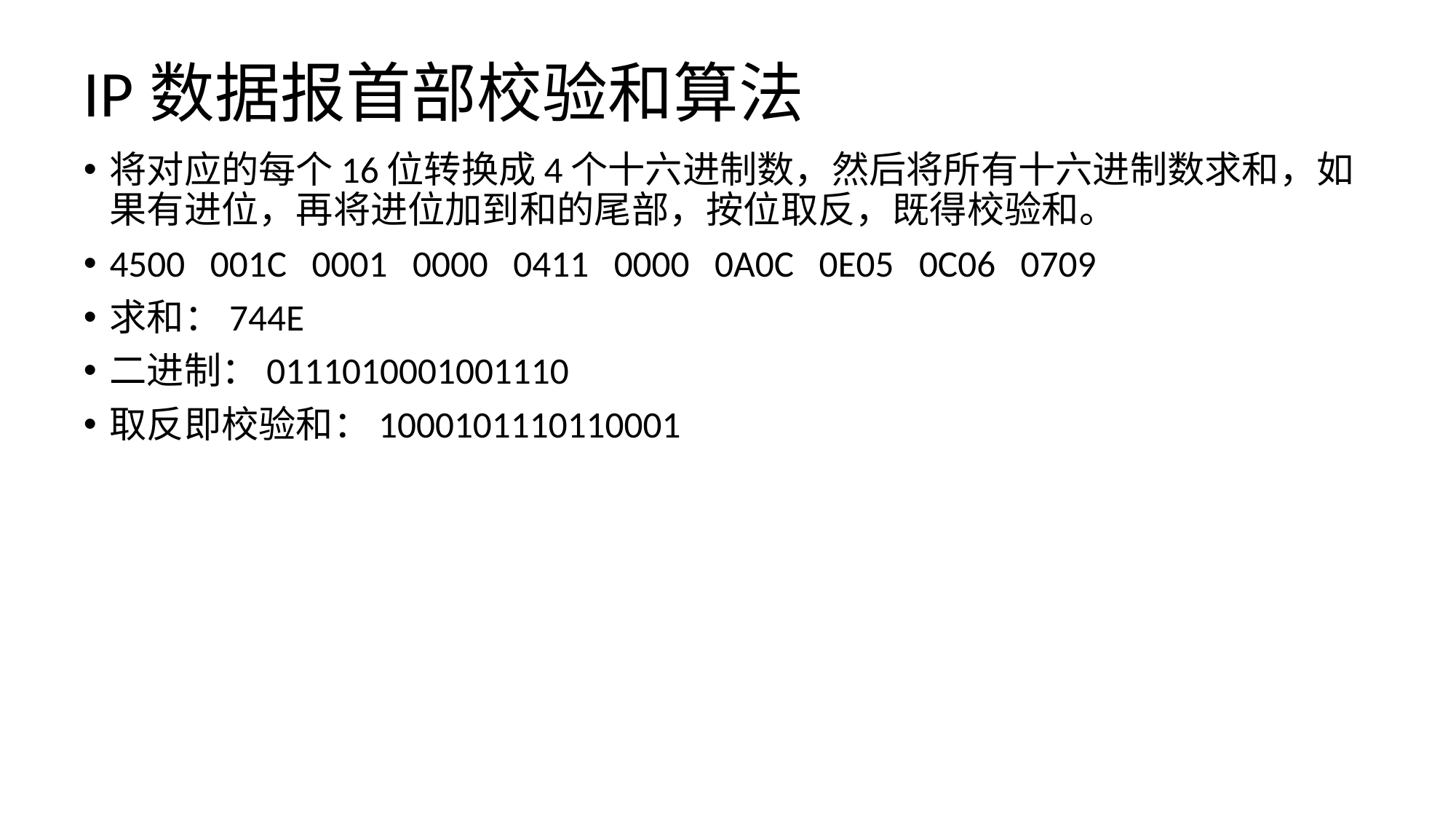

# IP数据报首部校验和算法
将对应的每个16位转换成4个十六进制数，然后将所有十六进制数求和，如果有进位，再将进位加到和的尾部，按位取反，既得校验和。
4500   001C   0001   0000   0411   0000   0A0C   0E05   0C06   0709
求和：744E
二进制：0111010001001110
取反即校验和：1000101110110001